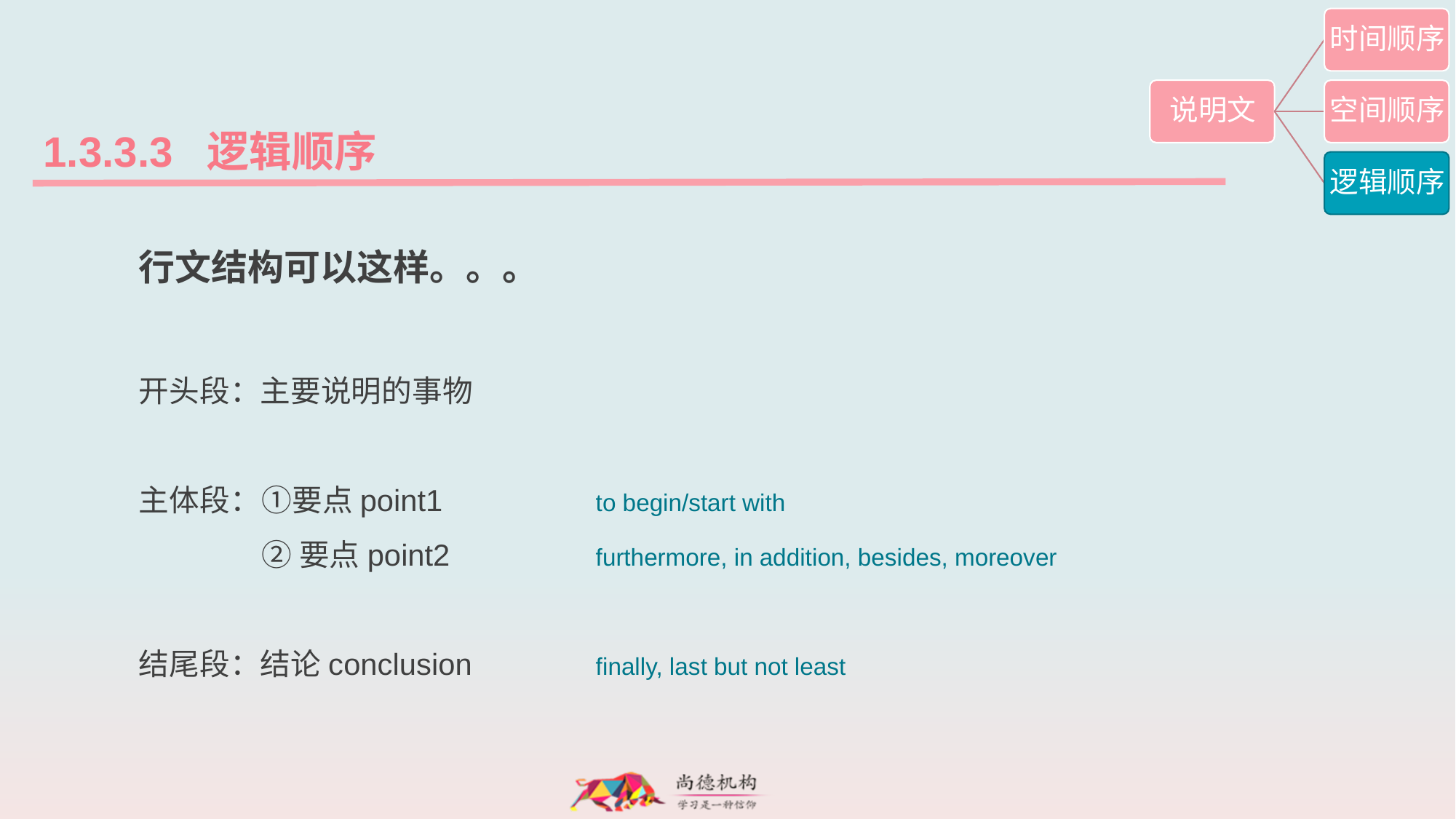

说明文

时间顺序

空间顺序

逻辑顺序
1.3.3.3  逻辑顺序
行文结构可以这样。。。

开头段：主要说明的事物

主体段：	①要点point1		 to begin/start with
		②要点point2		 furthermore, in addition, besides, moreover

结尾段：结论conclusion		 finally, last but not least